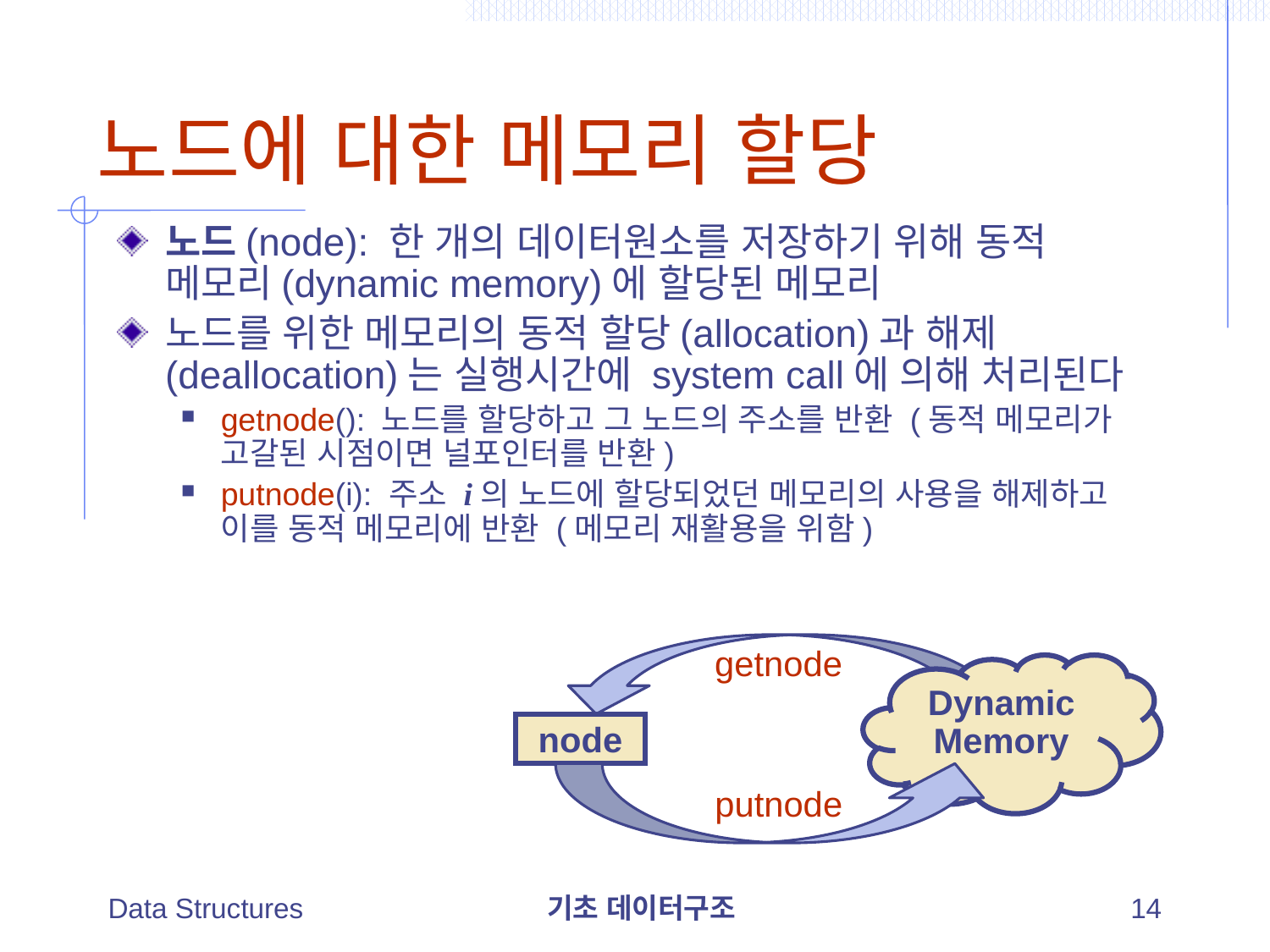

# 노드에 대한 메모리 할당
노드(node): 한 개의 데이터원소를 저장하기 위해 동적 메모리(dynamic memory)에 할당된 메모리
노드를 위한 메모리의 동적 할당(allocation)과 해제(deallocation)는 실행시간에 system call에 의해 처리된다
getnode(): 노드를 할당하고 그 노드의 주소를 반환 (동적 메모리가 고갈된 시점이면 널포인터를 반환)
putnode(i): 주소 i의 노드에 할당되었던 메모리의 사용을 해제하고 이를 동적 메모리에 반환 (메모리 재활용을 위함)
getnode
Dynamic
Memory
node
putnode
Data Structures
기초 데이터구조
14